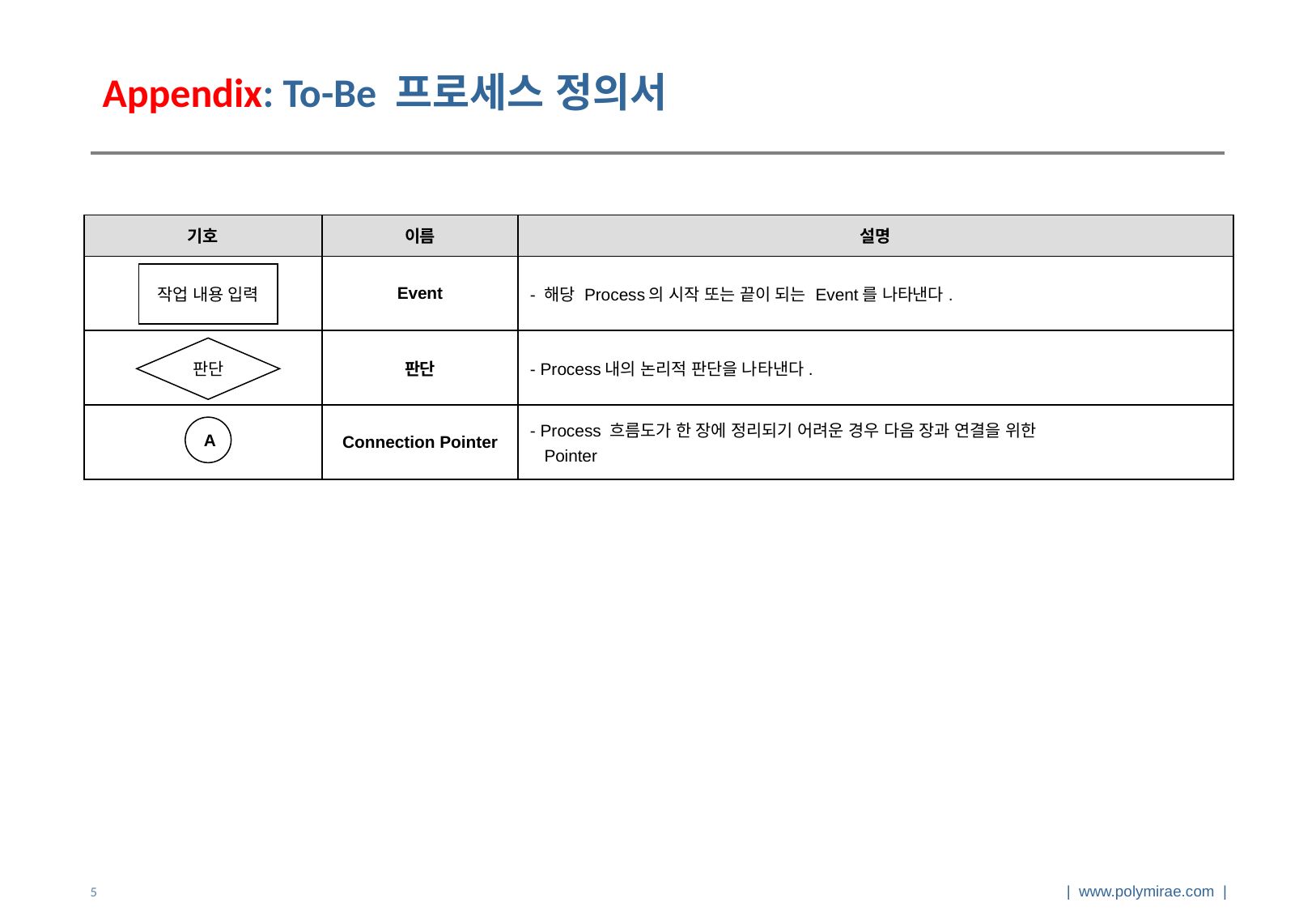

# Appendix: To-Be 프로세스 정의서
| 기호 | 이름 | 설명 |
| --- | --- | --- |
|  | Event | - 해당 Process의 시작 또는 끝이 되는 Event를 나타낸다. |
|  | 판단 | - Process내의 논리적 판단을 나타낸다. |
|  | Connection Pointer | - Process 흐름도가 한 장에 정리되기 어려운 경우 다음 장과 연결을 위한 Pointer |
작업 내용 입력
판단
A
5